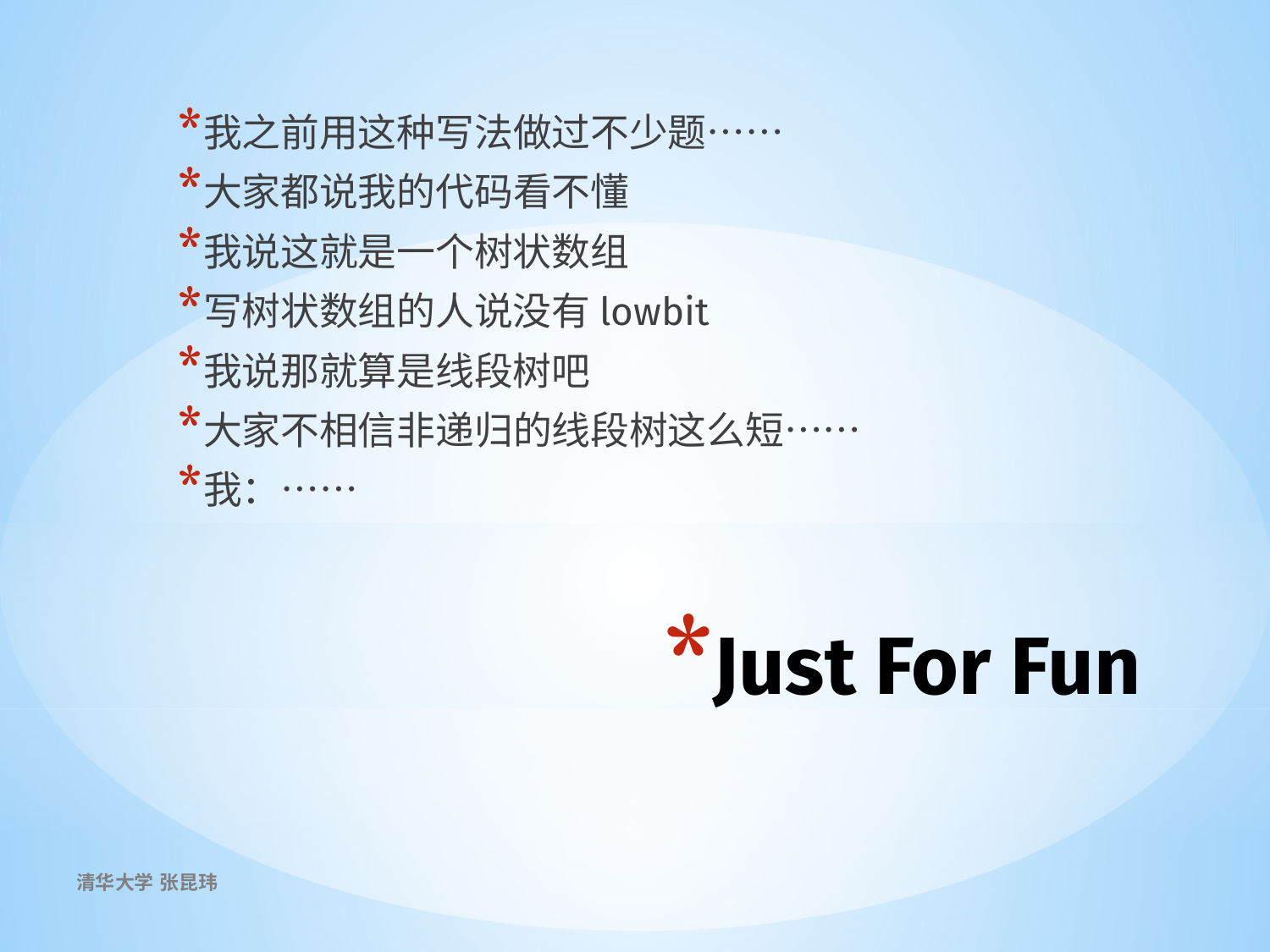

我之前用这种写法做过不少题……
大家都说我的代码看不懂
我说这就是一个树状数组
写树状数组的人说没有lowbit
我说那就算是线段树吧
大家不相信非递归的线段树这么短……
我：……
# Just For Fun
清华大学 张昆玮
44